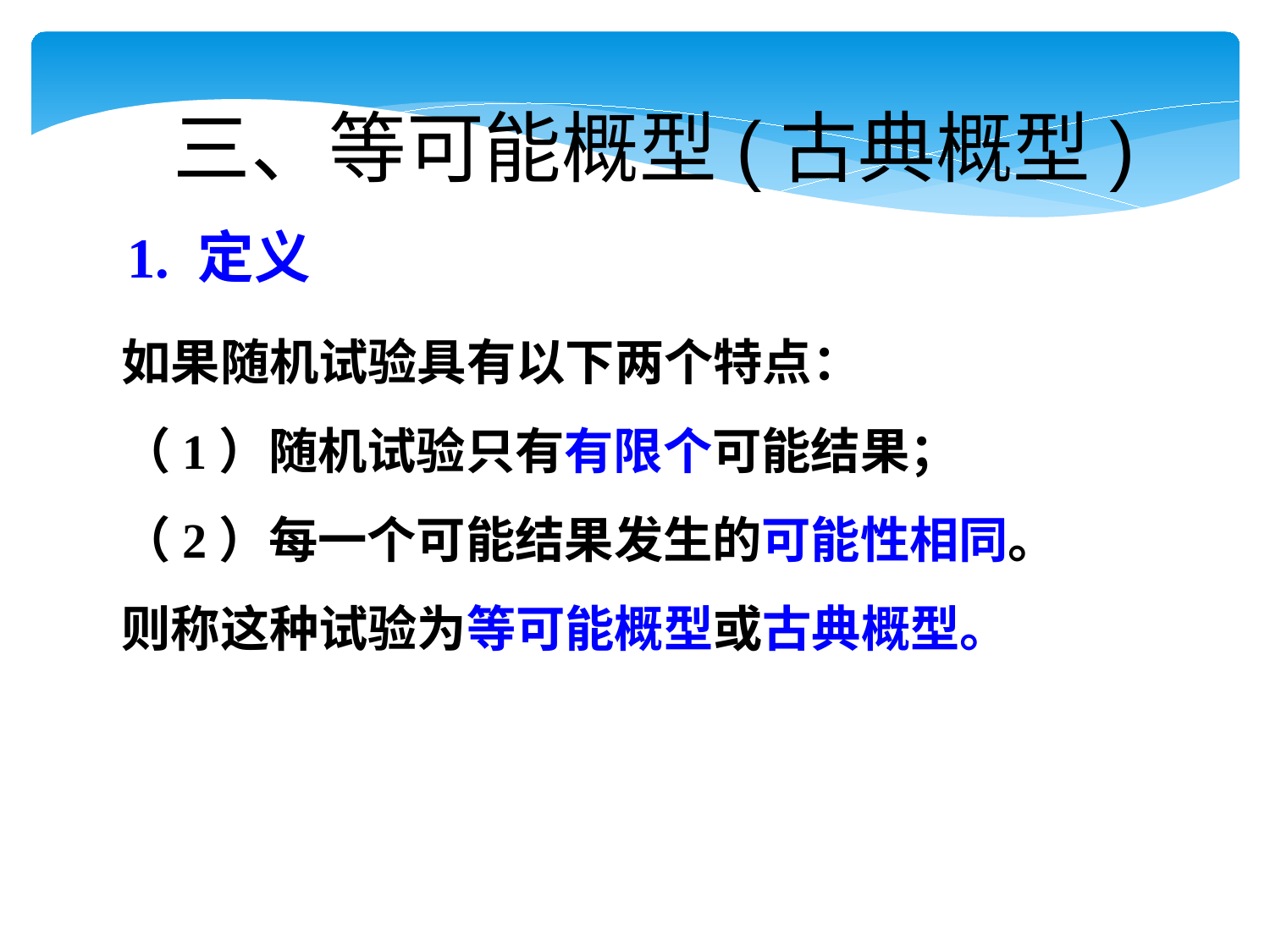

三、等可能概型(古典概型)
1. 定义
如果随机试验具有以下两个特点：
（1）随机试验只有有限个可能结果；
（2）每一个可能结果发生的可能性相同。
则称这种试验为等可能概型或古典概型。